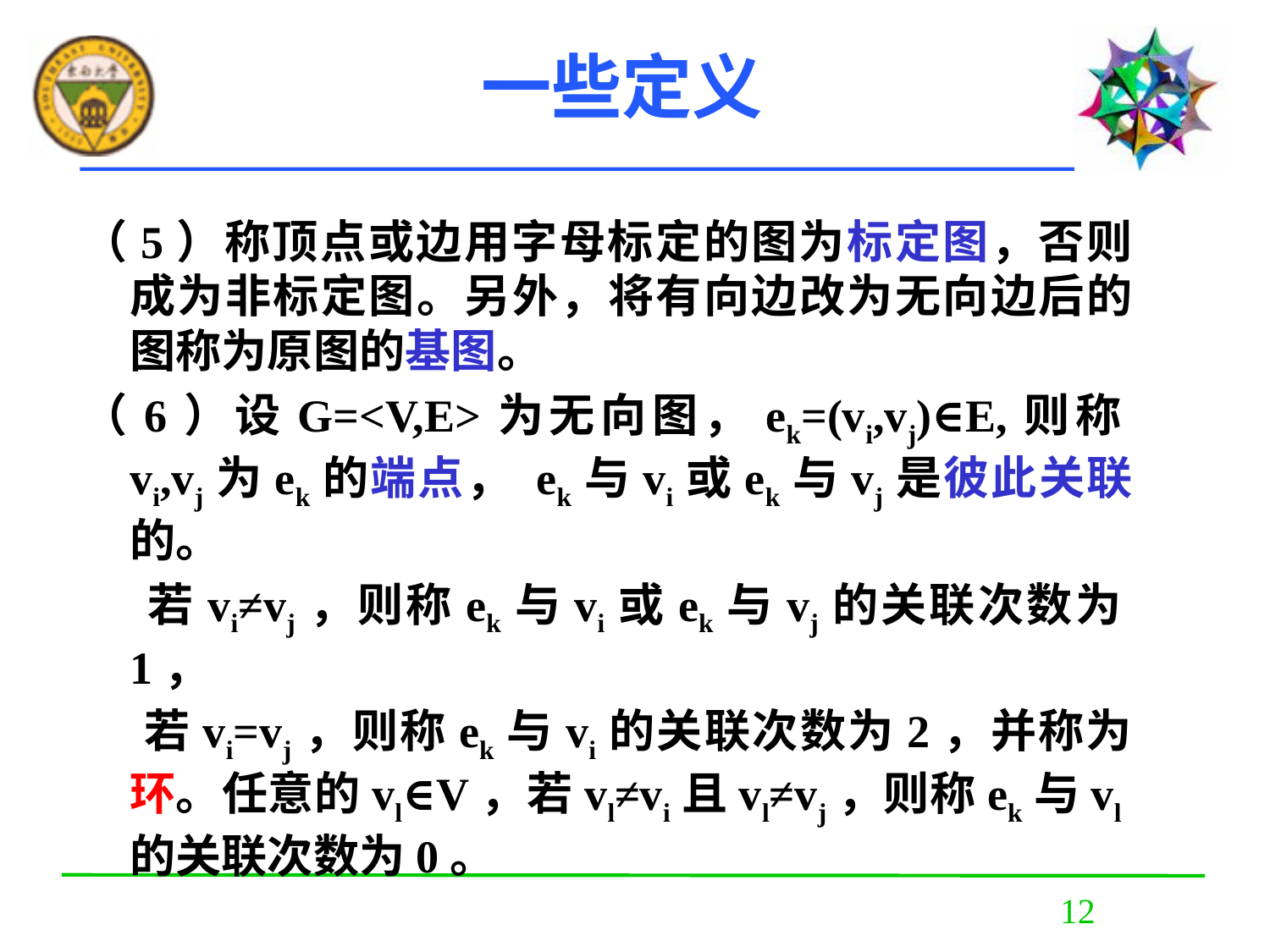

# 一些定义
（5）称顶点或边用字母标定的图为标定图，否则成为非标定图。另外，将有向边改为无向边后的图称为原图的基图。
（6）设G=<V,E>为无向图，ek=(vi,vj)∈E,则称vi,vj为ek的端点， ek与vi或ek与vj是彼此关联的。
    若vi≠vj，则称ek与vi或ek与vj的关联次数为1，
    若vi=vj，则称ek与vi的关联次数为2，并称为环。任意的vl∈V，若vl≠vi且vl≠vj，则称ek与vl的关联次数为0。